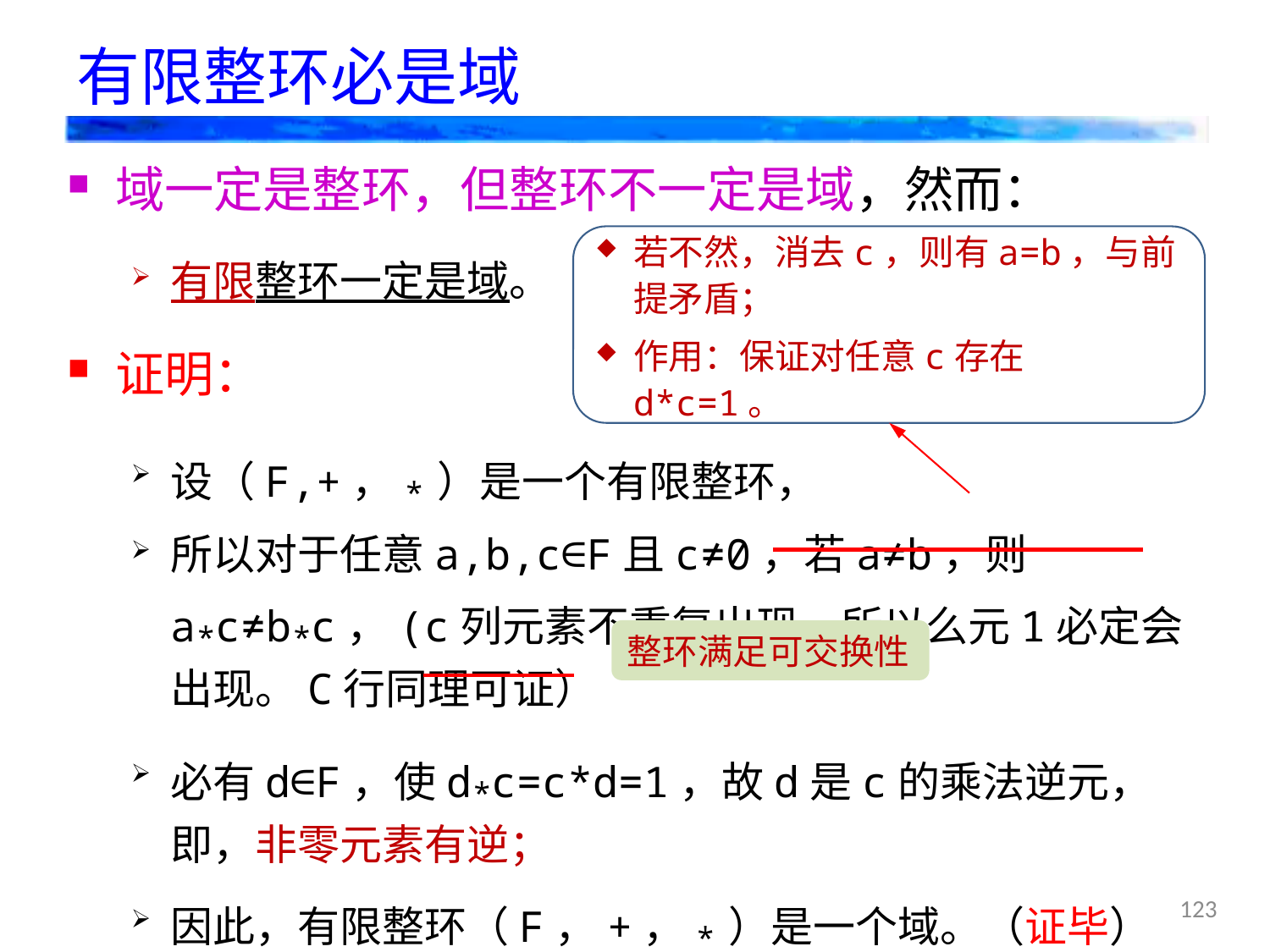

# 有限整环必是域
域一定是整环，但整环不一定是域，然而：
有限整环一定是域。
证明：
设（F,+，*）是一个有限整环，
所以对于任意a,b,c∈F且c≠0，若a≠b，则a*c≠b*c，(c列元素不重复出现，所以么元1必定会出现。C行同理可证）
必有d∈F，使d*c=c*d=1，故d是c的乘法逆元，即，非零元素有逆；
因此，有限整环（F，+，*）是一个域。（证毕）
若不然，消去c，则有a=b，与前提矛盾；
作用：保证对任意c存在d*c=1。
整环满足可交换性
123